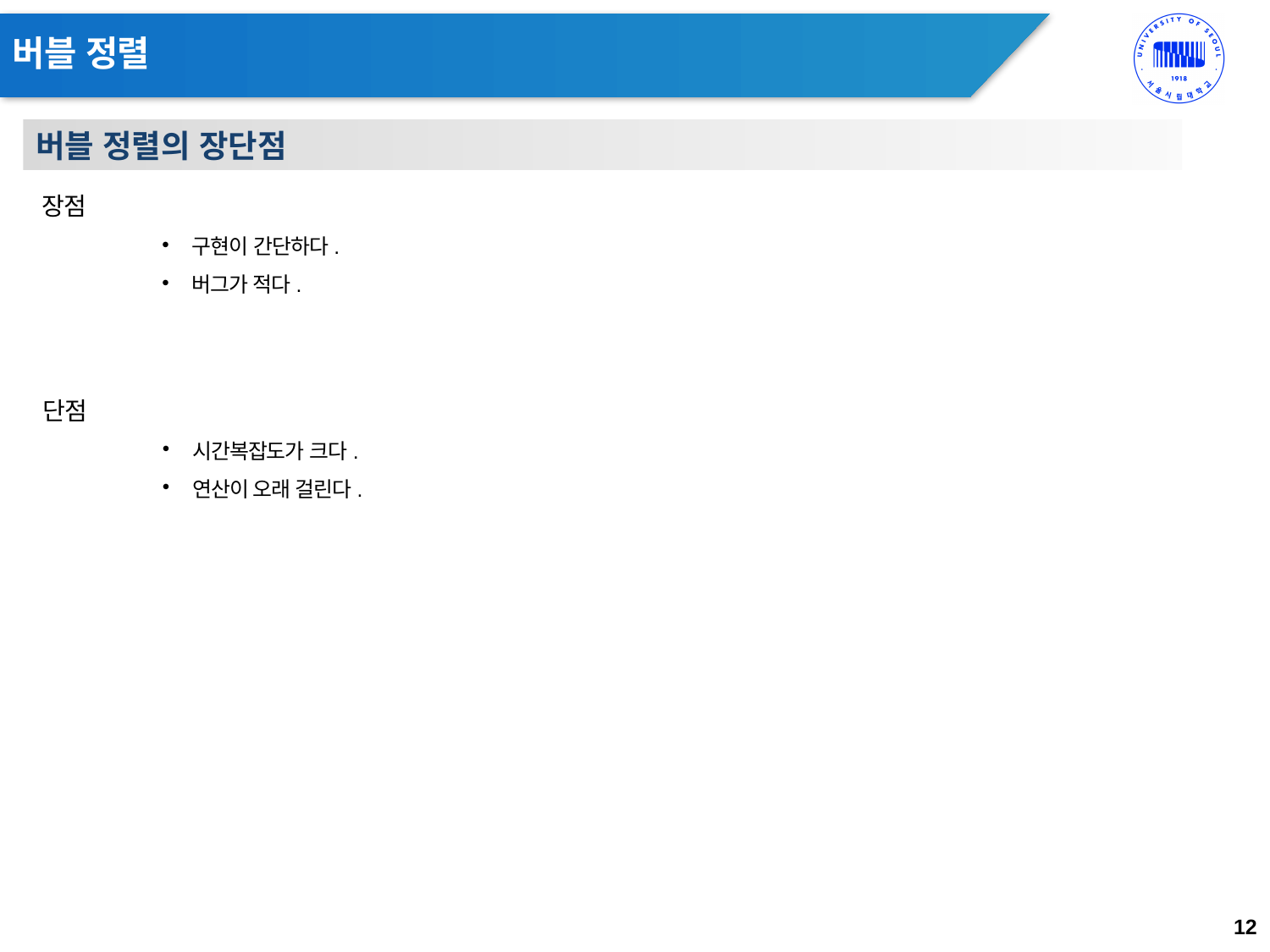

버블 정렬
버블 정렬의 장단점
장점
구현이 간단하다.
버그가 적다.

단점
시간복잡도가 크다.
연산이 오래 걸린다.

12